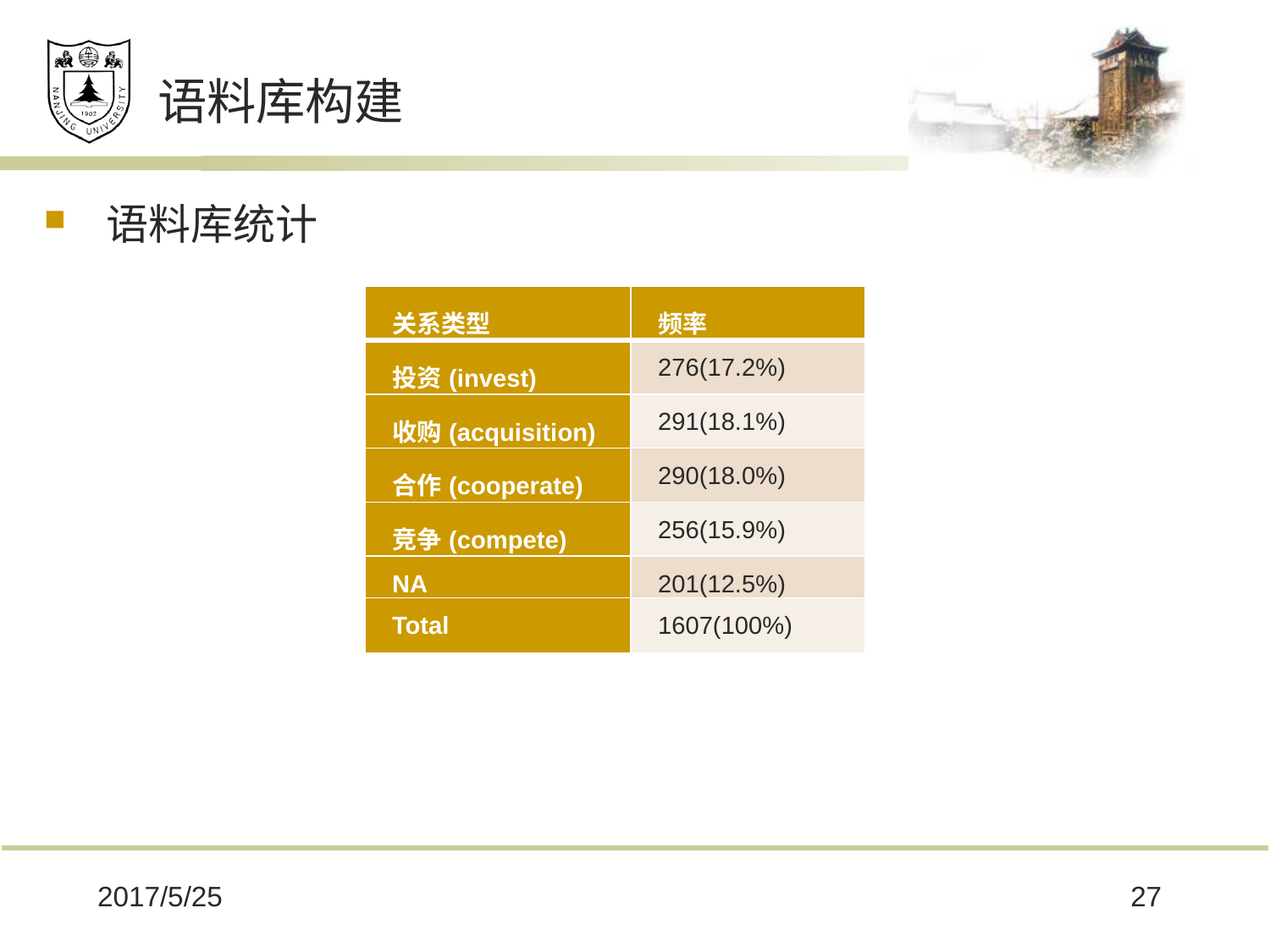

# 语料库构建
语料库统计
| 关系类型 | 频率 |
| --- | --- |
| 投资(invest) | 276(17.2%) |
| 收购(acquisition) | 291(18.1%) |
| 合作(cooperate) | 290(18.0%) |
| 竞争(compete) | 256(15.9%) |
| NA | 201(12.5%) |
| Total | 1607(100%) |
2017/5/25
27